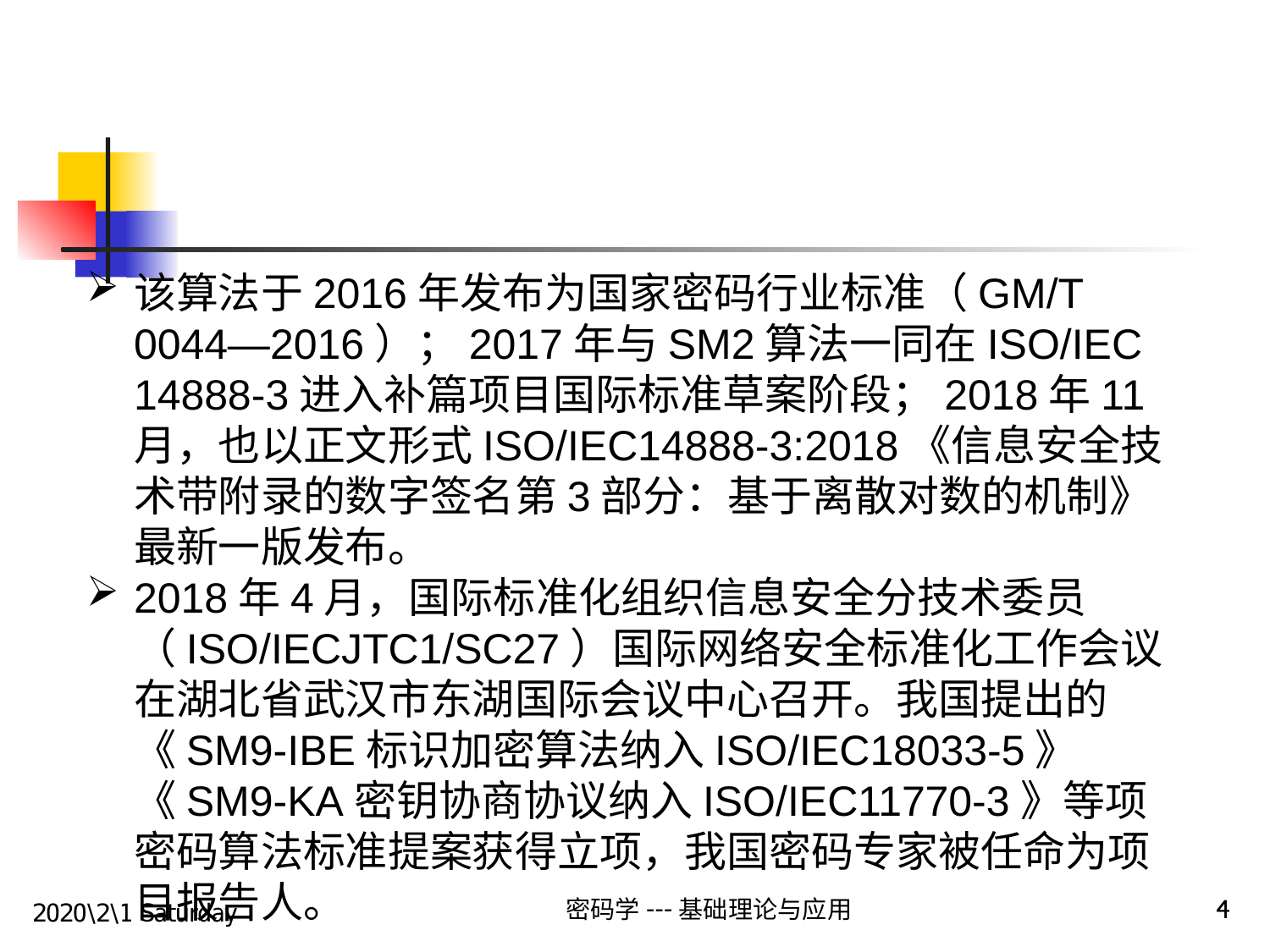

该算法于2016年发布为国家密码行业标准（GM/T 0044—2016）；2017年与SM2算法一同在ISO/IEC 14888-3进入补篇项目国际标准草案阶段；2018年11月，也以正文形式ISO/IEC14888-3:2018《信息安全技术带附录的数字签名第3部分：基于离散对数的机制》最新一版发布。
2018年4月，国际标准化组织信息安全分技术委员（ISO/IECJTC1/SC27）国际网络安全标准化工作会议在湖北省武汉市东湖国际会议中心召开。我国提出的《SM9-IBE标识加密算法纳入ISO/IEC18033-5》《SM9-KA密钥协商协议纳入ISO/IEC11770-3》等项密码算法标准提案获得立项，我国密码专家被任命为项目报告人。
密码学---基础理论与应用
4
2020\2\1 Saturday